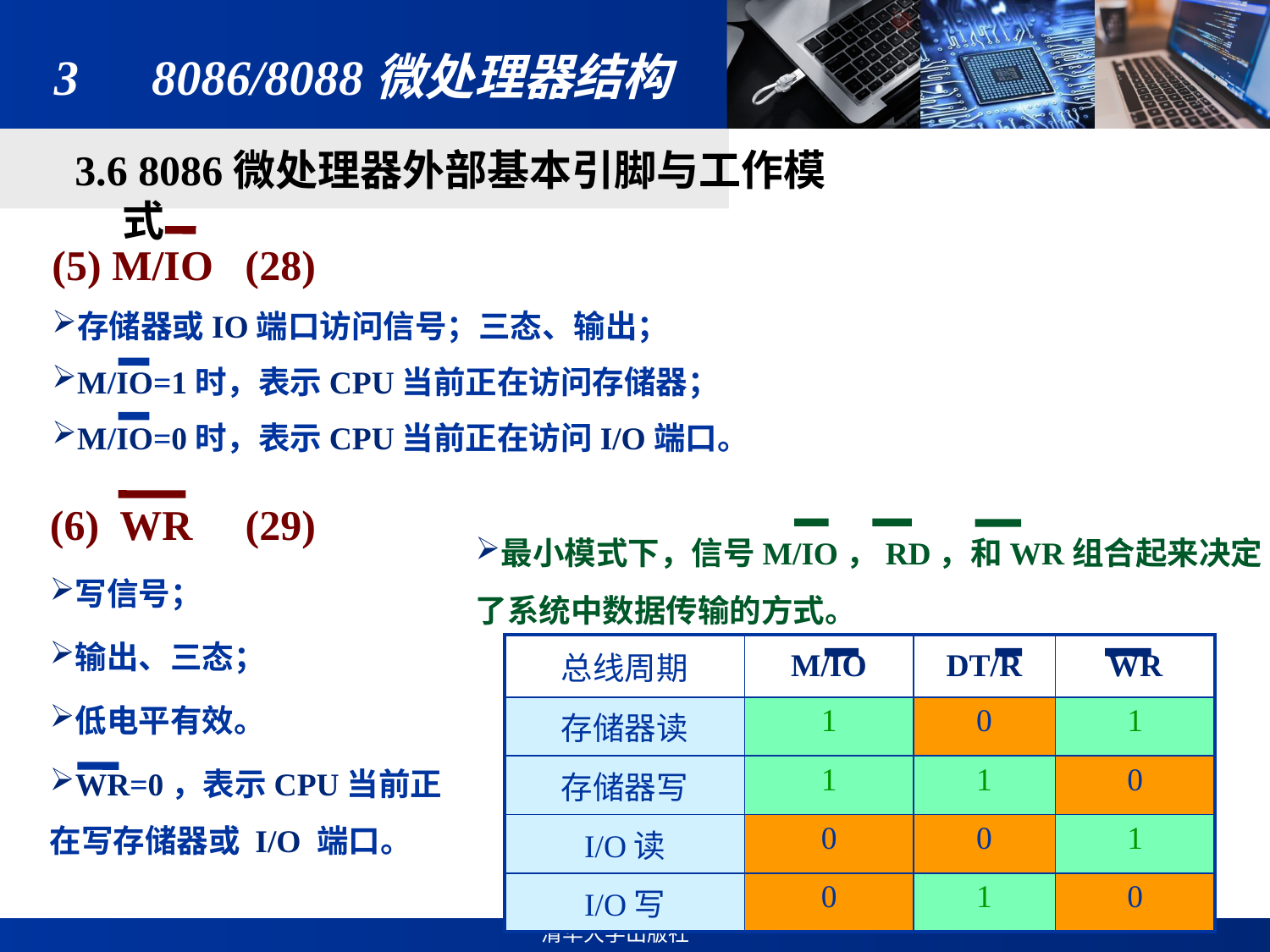

# 3　8086/8088微处理器结构
3.6 8086微处理器外部基本引脚与工作模式

(5) M/IO   (28)
存储器或IO端口访问信号；三态、输出；
M/IO=1时，表示CPU当前正在访问存储器；
M/IO=0时，表示CPU当前正在访问I/O端口。

(6)  WR     (29)
写信号；
输出、三态；
低电平有效。
WR=0，表示CPU当前正在写存储器或 I/O 端口。

最小模式下，信号M/IO，RD，和WR组合起来决定了系统中数据传输的方式。

| 总线周期 | M/IO | DT/R | WR |
| --- | --- | --- | --- |
| 存储器读 | 1 | 0 | 1 |
| 存储器写 | 1 | 1 | 0 |
| I/O读 | 0 | 0 | 1 |
| I/O写 | 0 | 1 | 0 |